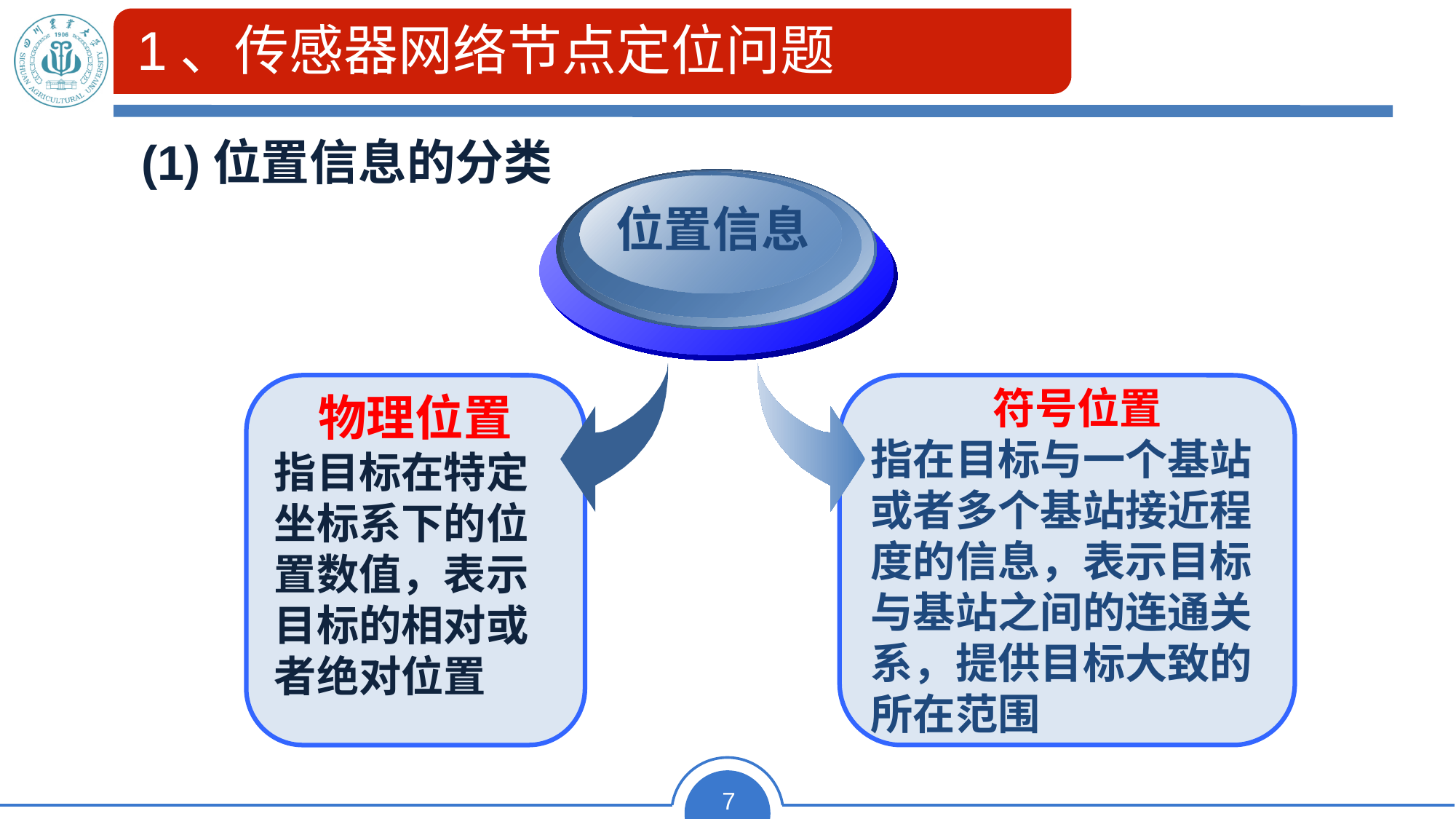

# 1、传感器网络节点定位问题
(1)位置信息的分类

位置信息

符号位置
指在目标与一个基站或者多个基站接近程度的信息，表示目标与基站之间的连通关系，提供目标大致的所在范围
物理位置
指目标在特定坐标系下的位置数值，表示目标的相对或者绝对位置